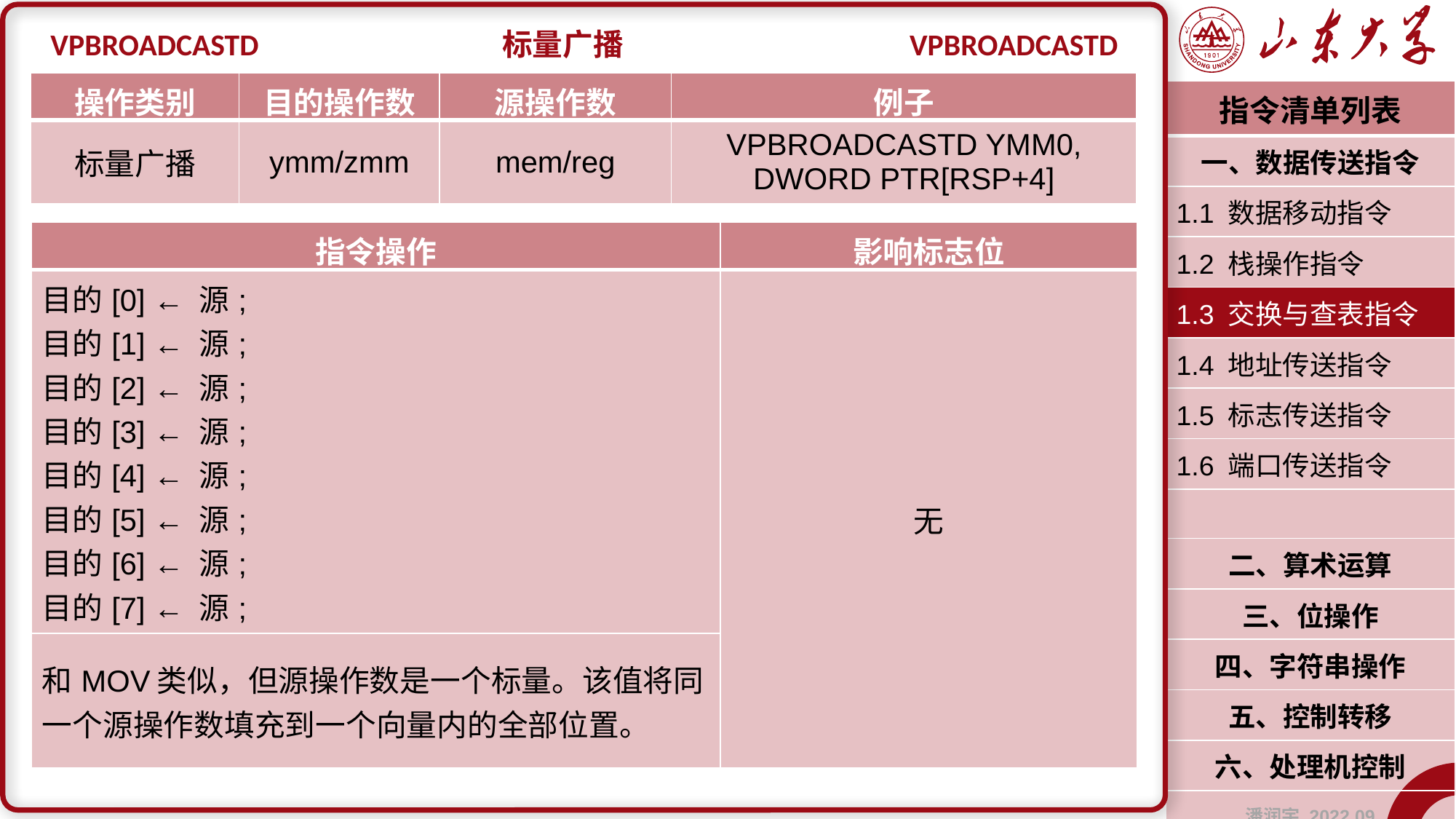

VPBROADCASTD
标量广播
VPBROADCASTD
| 操作类别 | 目的操作数 | 源操作数 | 例子 |
| --- | --- | --- | --- |
| 标量广播 | ymm/zmm | mem/reg | VPBROADCASTD YMM0, DWORD PTR[RSP+4] |
| 指令清单列表 |
| --- |
| 一、数据传送指令 |
| 1.1 数据移动指令 |
| 1.2 栈操作指令 |
| 1.3 交换与查表指令 |
| 1.4 地址传送指令 |
| 1.5 标志传送指令 |
| 1.6 端口传送指令 |
|  |
| 二、算术运算 |
| 三、位操作 |
| 四、字符串操作 |
| 五、控制转移 |
| 六、处理机控制 |
| 潘润宇 2022.09 |
| 指令操作 | 影响标志位 |
| --- | --- |
| 目的[0] ← 源; 目的[1] ← 源; 目的[2] ← 源; 目的[3] ← 源; 目的[4] ← 源; 目的[5] ← 源; 目的[6] ← 源; 目的[7] ← 源; | 无 |
| 和MOV类似，但源操作数是一个标量。该值将同一个源操作数填充到一个向量内的全部位置。 |  |